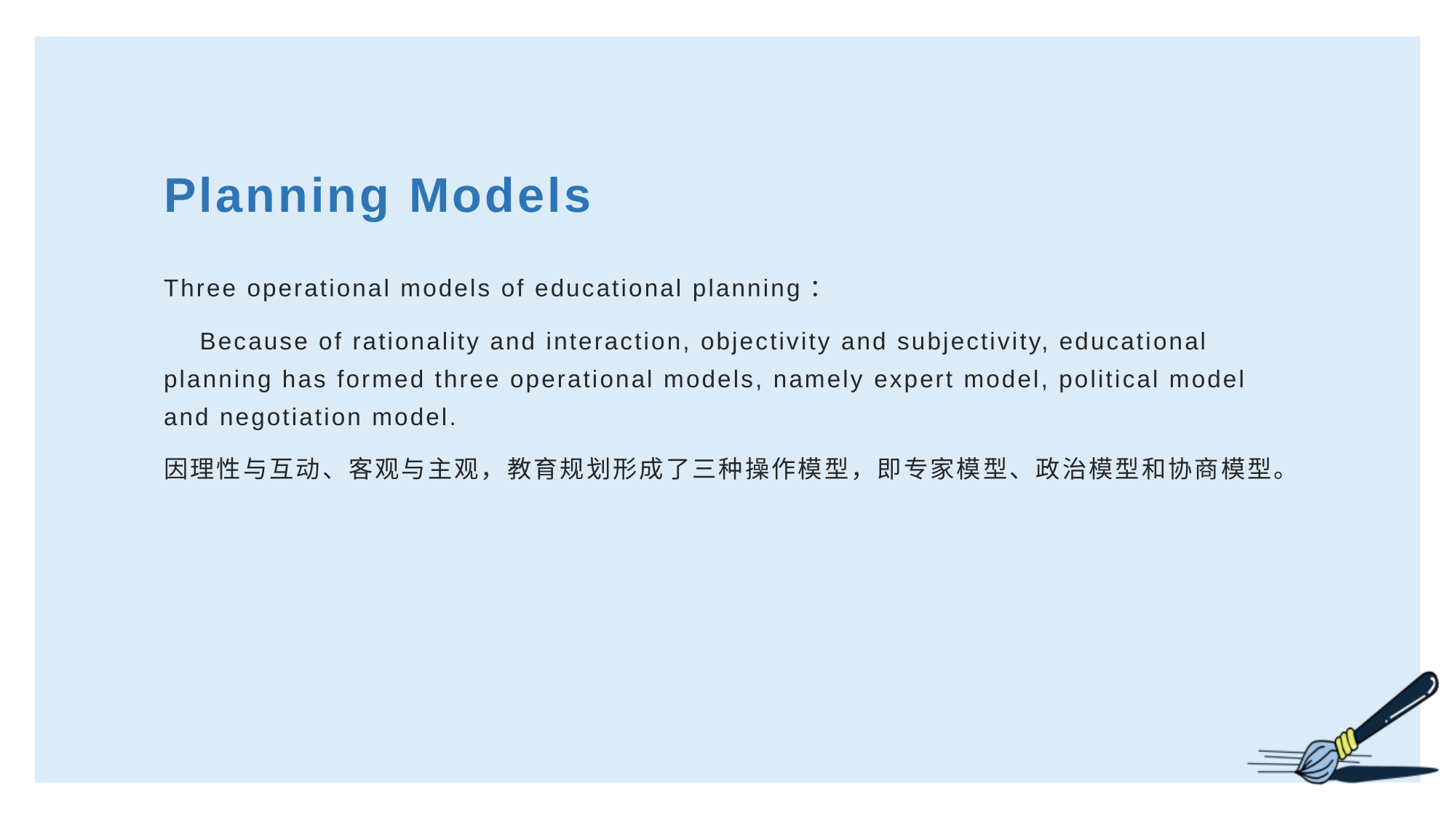

# Planning Models
Three operational models of educational planning：
    Because of rationality and interaction, objectivity and subjectivity, educational planning has formed three operational models, namely expert model, political model and negotiation model.
因理性与互动、客观与主观，教育规划形成了三种操作模型，即专家模型、政治模型和协商模型。